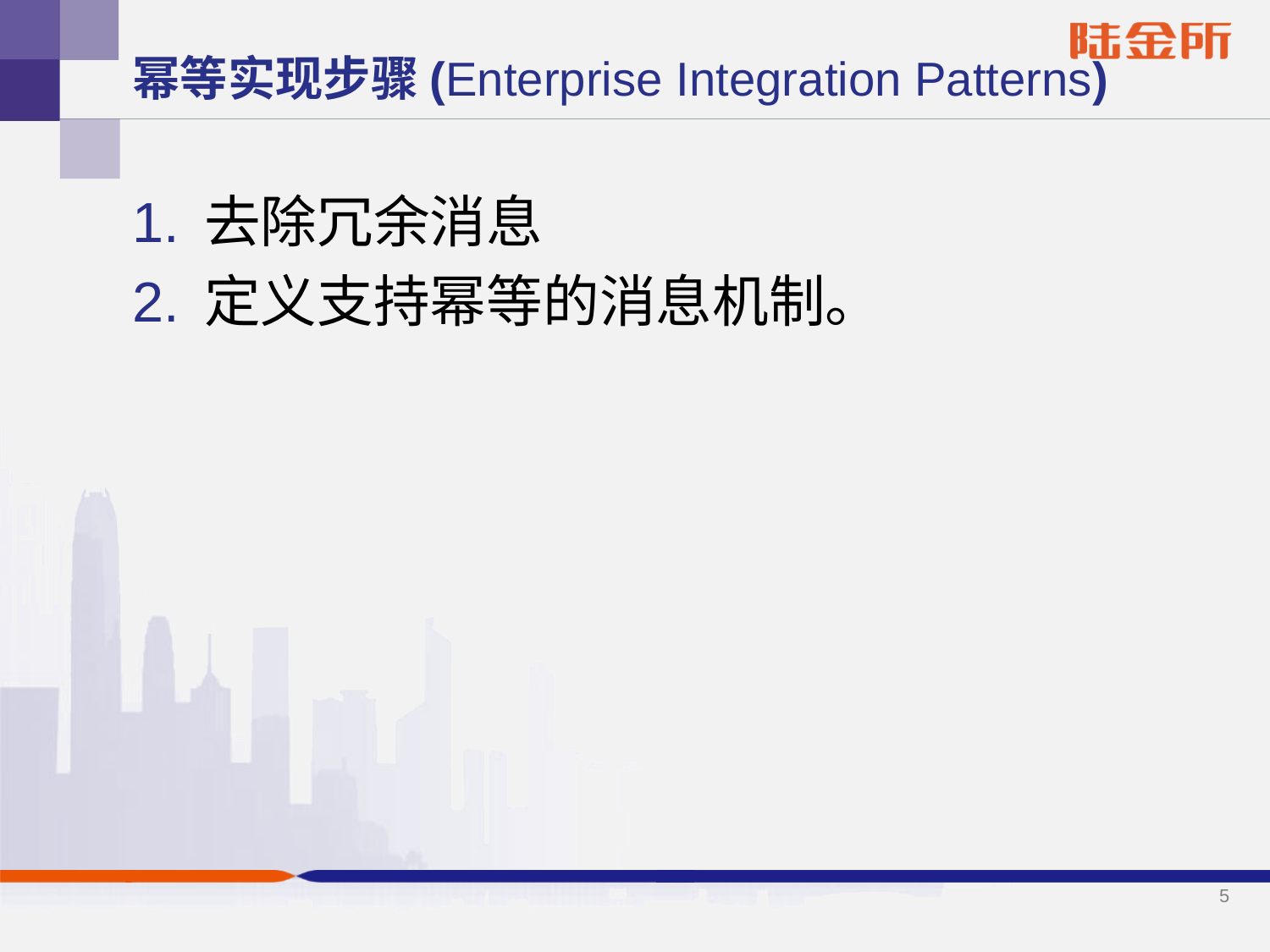

# 幂等实现步骤(Enterprise Integration Patterns)
去除冗余消息
定义支持幂等的消息机制。
5